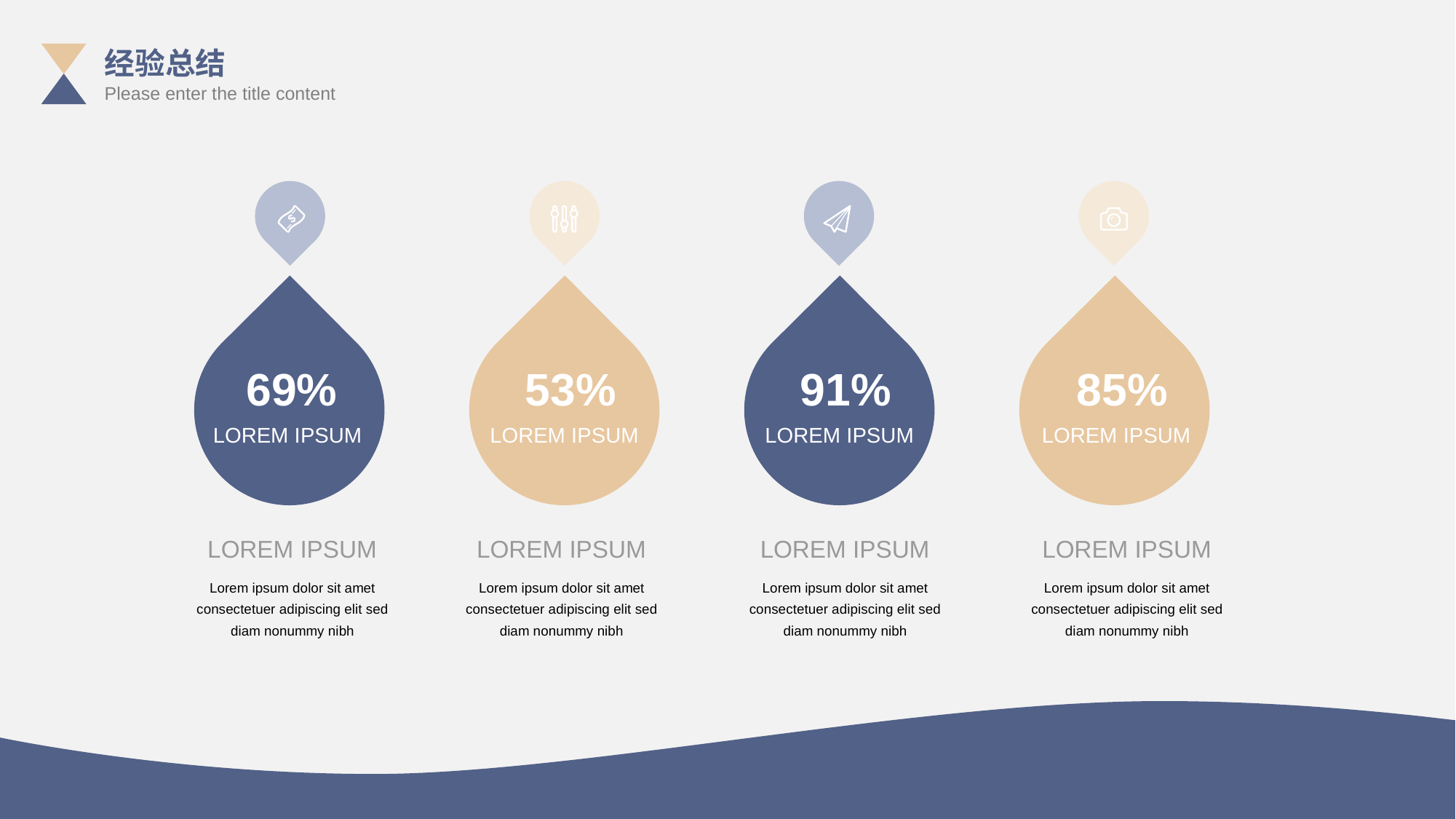

经验总结
Please enter the title content

69%
53%
91%
85%
LOREM IPSUM
LOREM IPSUM
LOREM IPSUM
LOREM IPSUM
LOREM IPSUM
LOREM IPSUM
LOREM IPSUM
LOREM IPSUM
Lorem ipsum dolor sit amet consectetuer adipiscing elit sed diam nonummy nibh
Lorem ipsum dolor sit amet consectetuer adipiscing elit sed diam nonummy nibh
Lorem ipsum dolor sit amet consectetuer adipiscing elit sed diam nonummy nibh
Lorem ipsum dolor sit amet consectetuer adipiscing elit sed diam nonummy nibh